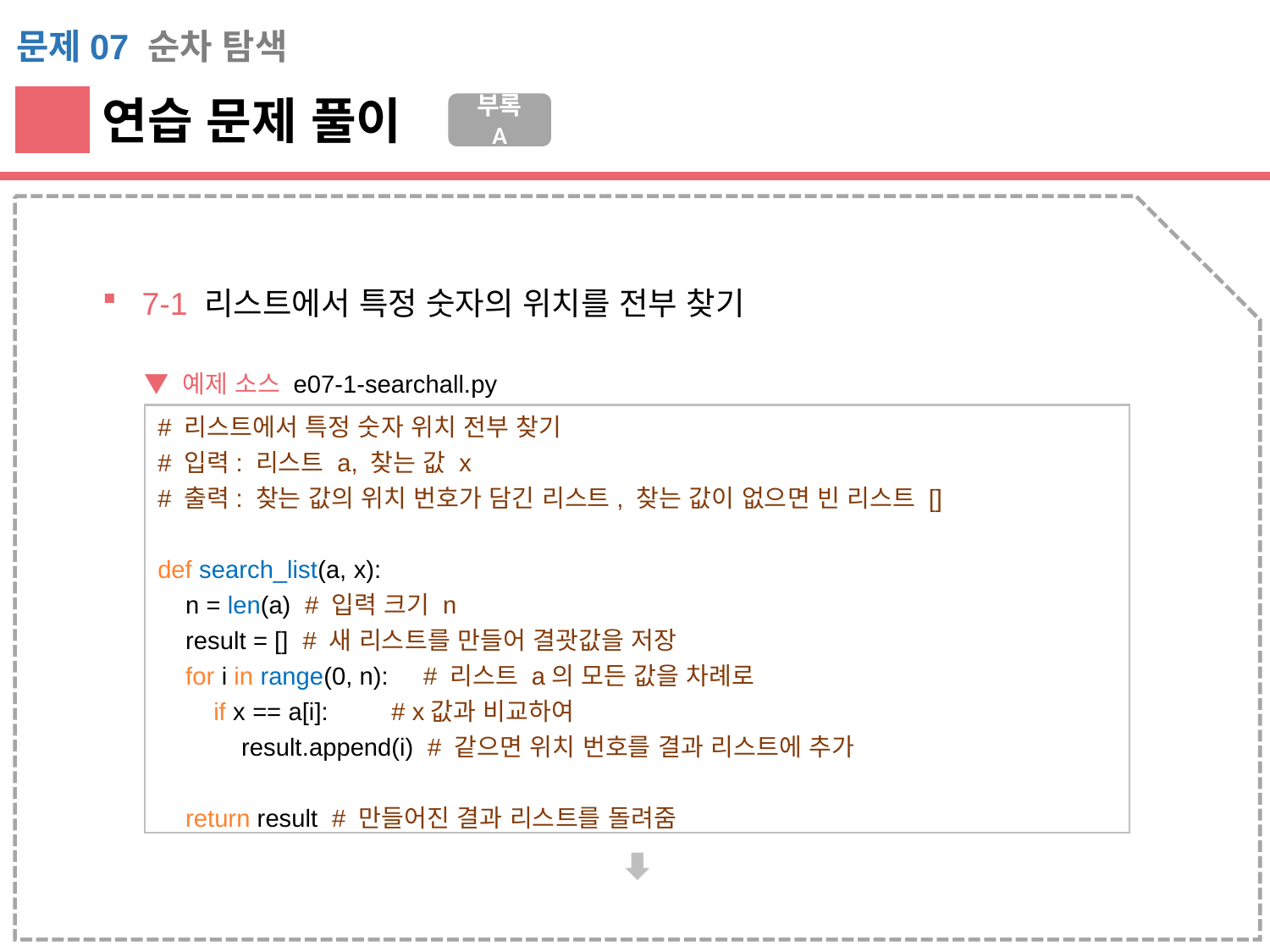

문제07 순차 탐색
연습 문제 풀이

부록 A

7-1 리스트에서 특정 숫자의 위치를 전부 찾기
▼ 예제 소스 e07-1-searchall.py
# 리스트에서 특정 숫자 위치 전부 찾기
# 입력: 리스트 a, 찾는 값 x
# 출력: 찾는 값의 위치 번호가 담긴 리스트, 찾는 값이 없으면 빈 리스트 []

def search_list(a, x):
    n = len(a)  # 입력 크기 n
    result = []  # 새 리스트를 만들어 결괏값을 저장
    for i in range(0, n):     # 리스트 a의 모든 값을 차례로
        if x == a[i]:         # x값과 비교하여
            result.append(i)  # 같으면 위치 번호를 결과 리스트에 추가

    return result  # 만들어진 결과 리스트를 돌려줌